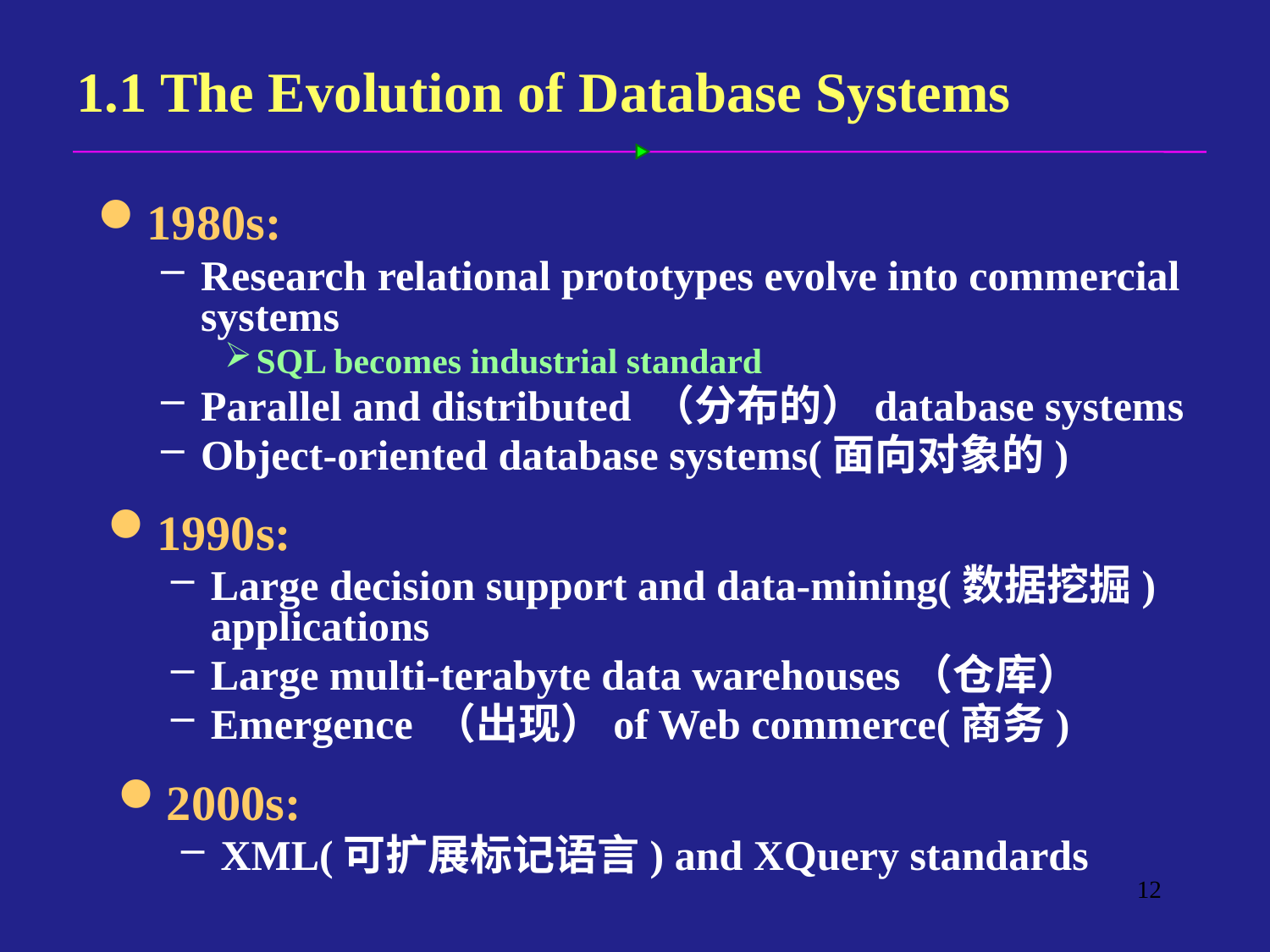

# 1.1 The Evolution of Database Systems

1980s:
Research relational prototypes evolve into commercial systems
SQL becomes industrial standard
Parallel and distributed （分布的）database systems
Object-oriented database systems(面向对象的)
1990s:
Large decision support and data-mining(数据挖掘) applications
Large multi-terabyte data warehouses（仓库）
Emergence （出现）of Web commerce(商务)
2000s:
XML(可扩展标记语言) and XQuery standards

12